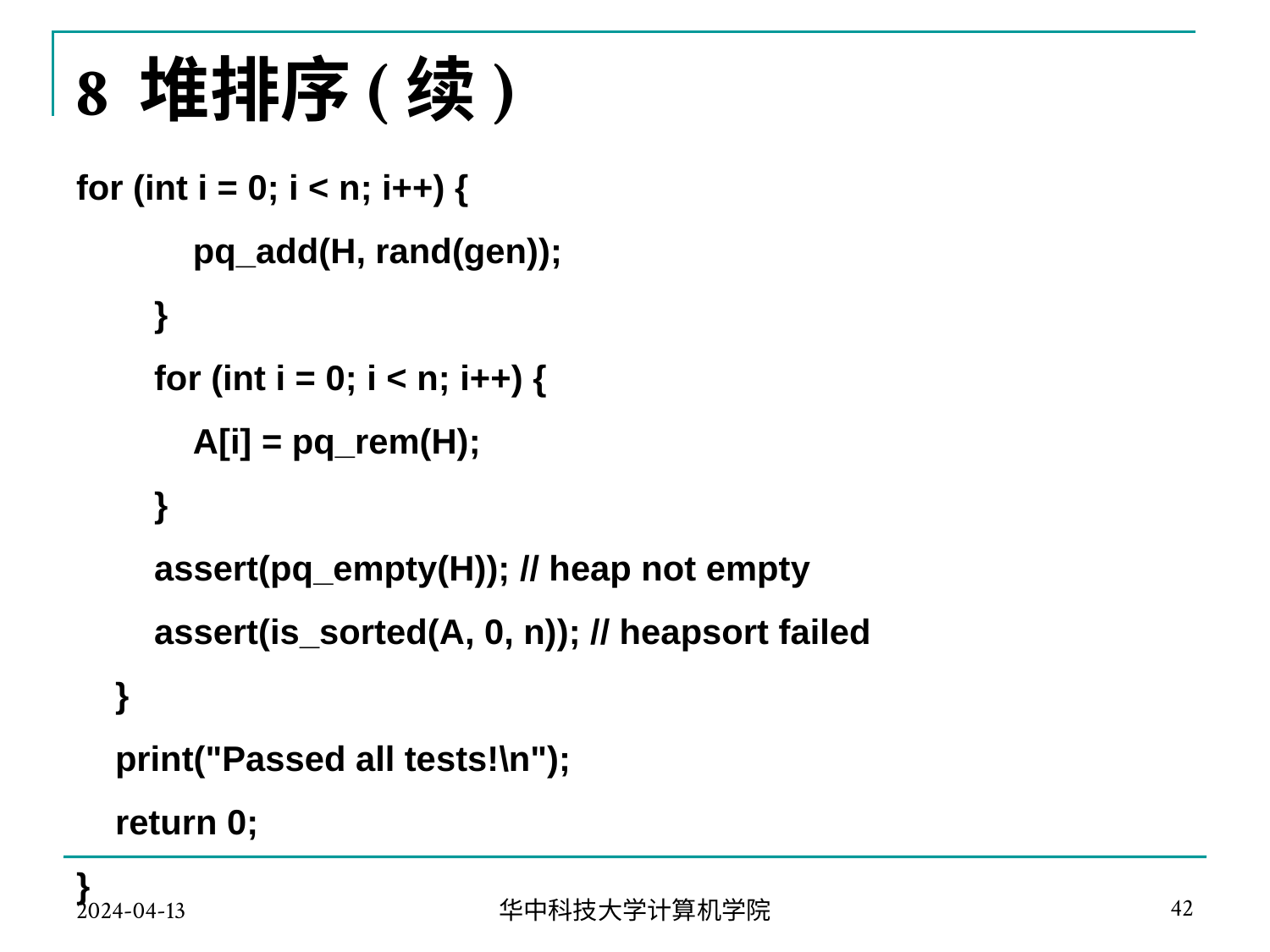

# 8 堆排序(续)
for (int i = 0; i < n; i++) {
            pq_add(H, rand(gen));
        }
        for (int i = 0; i < n; i++) {
            A[i] = pq_rem(H);
        }
        assert(pq_empty(H)); // heap not empty
        assert(is_sorted(A, 0, n)); // heapsort failed
    }
    print("Passed all tests!\n");
    return 0;
}
2024-04-13
42
华中科技大学计算机学院